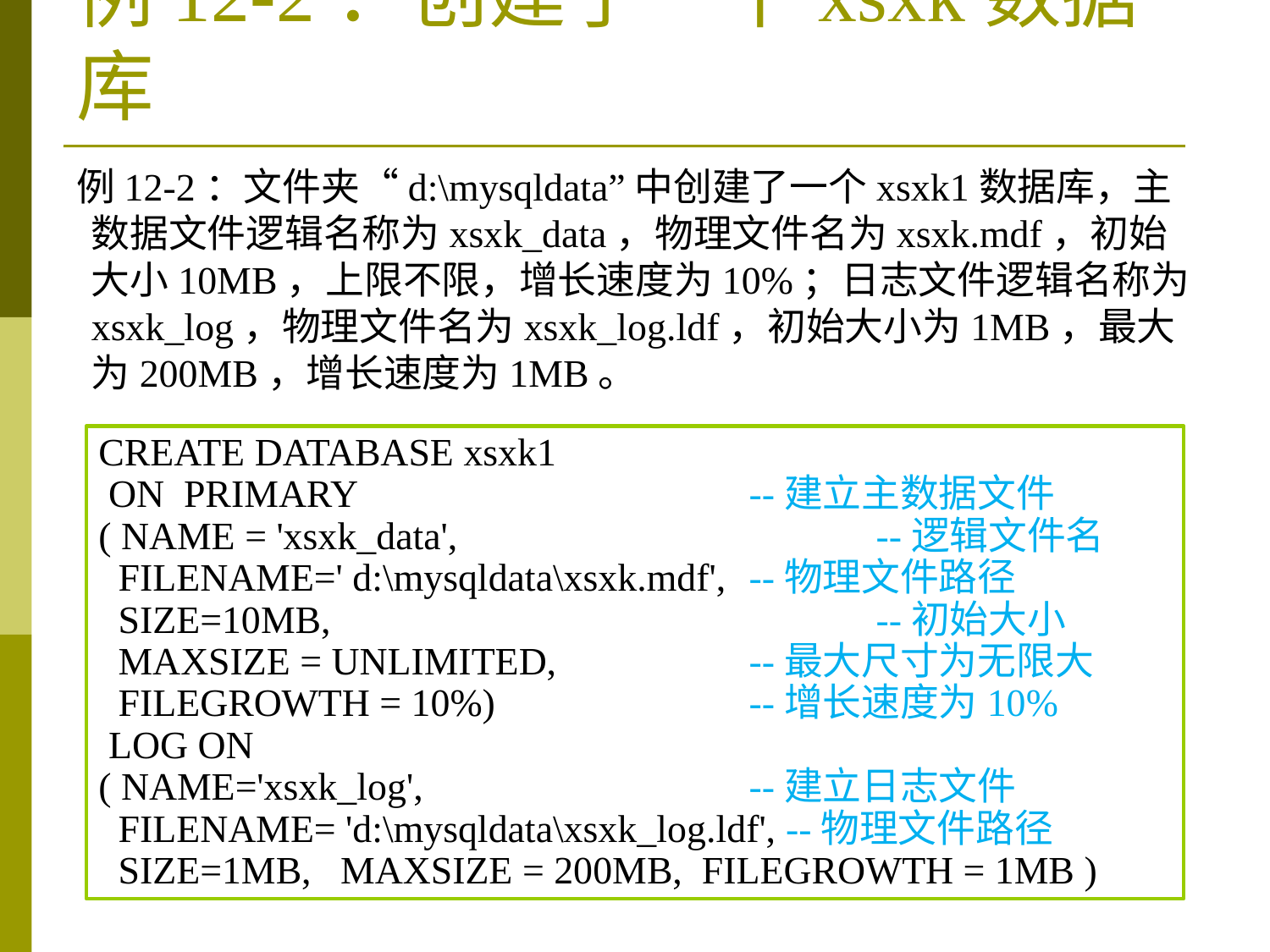

# 例12-2：创建了一个xsxk数据库
例12-2：文件夹“d:\mysqldata”中创建了一个xsxk1数据库，主数据文件逻辑名称为xsxk_data，物理文件名为xsxk.mdf，初始大小10MB，上限不限，增长速度为10%；日志文件逻辑名称为xsxk_log，物理文件名为xsxk_log.ldf，初始大小为1MB，最大为200MB，增长速度为1MB。

CREATE DATABASE xsxk1
 ON  PRIMARY 				--建立主数据文件
( NAME = 'xsxk_data', 				--逻辑文件名
  FILENAME=' d:\mysqldata\xsxk.mdf', 	--物理文件路径
  SIZE=10MB,          				--初始大小
  MAXSIZE = UNLIMITED,  		--最大尺寸为无限大
  FILEGROWTH = 10%)      		--增长速度为10%
 LOG ON
( NAME='xsxk_log',  			--建立日志文件
  FILENAME= 'd:\mysqldata\xsxk_log.ldf', --物理文件路径
  SIZE=1MB,   MAXSIZE = 200MB,  FILEGROWTH = 1MB )